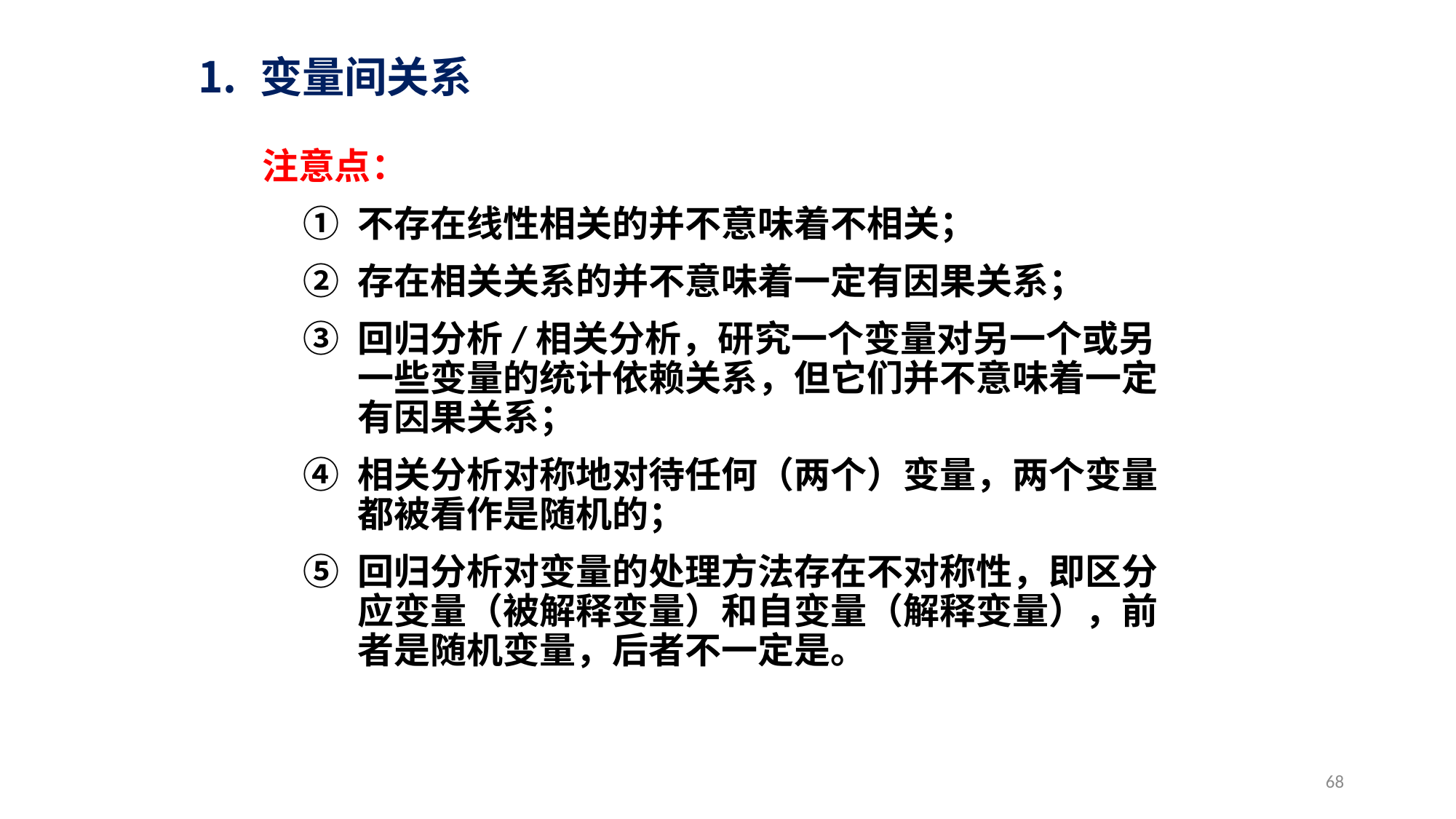

变量间关系
注意点：
不存在线性相关的并不意味着不相关；
存在相关关系的并不意味着一定有因果关系；
回归分析/相关分析，研究一个变量对另一个或另一些变量的统计依赖关系，但它们并不意味着一定有因果关系；
相关分析对称地对待任何（两个）变量，两个变量都被看作是随机的；
回归分析对变量的处理方法存在不对称性，即区分应变量（被解释变量）和自变量（解释变量），前者是随机变量，后者不一定是。
68